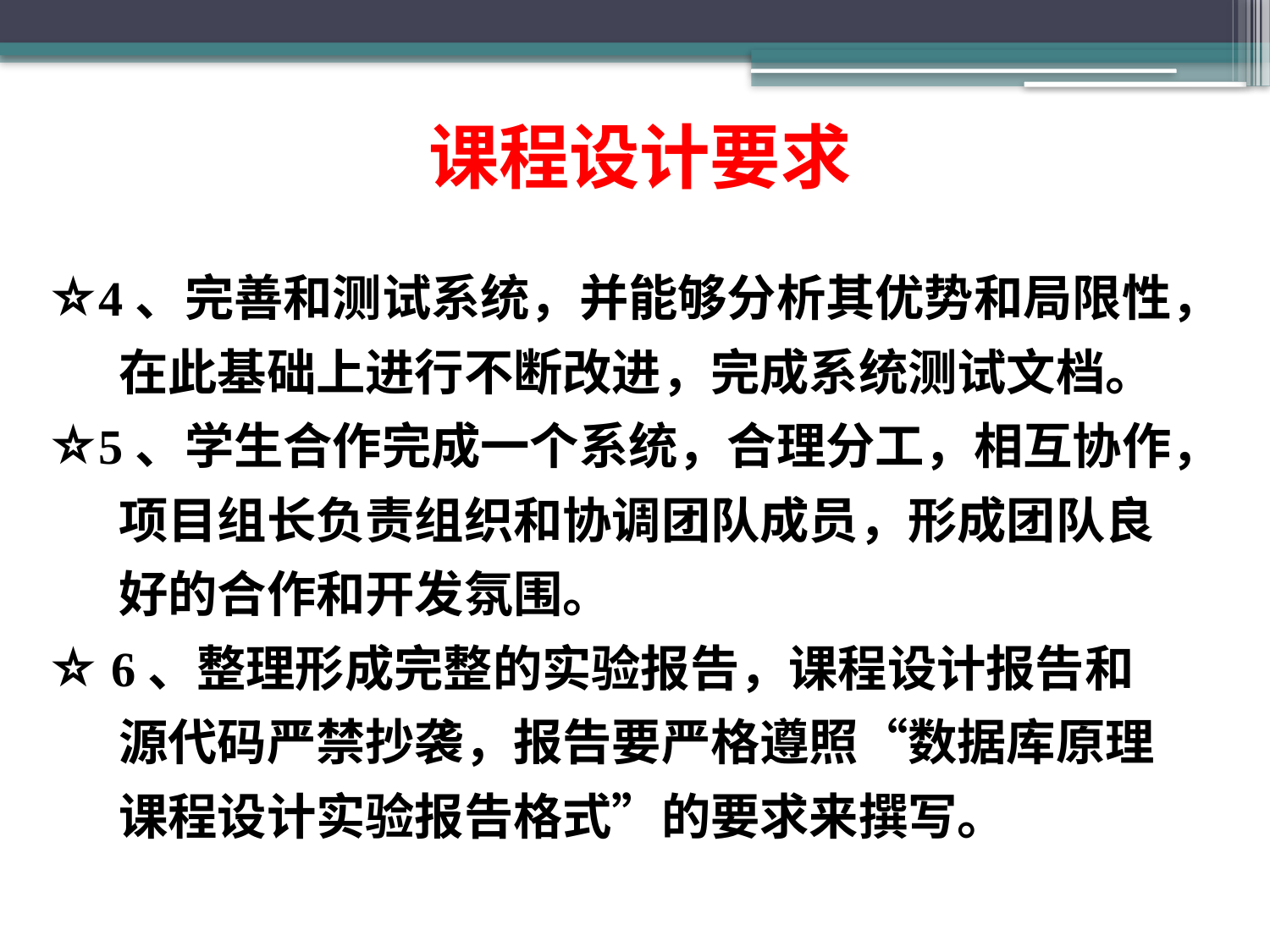

课程设计要求
☆4、完善和测试系统，并能够分析其优势和局限性，在此基础上进行不断改进，完成系统测试文档。
☆5、学生合作完成一个系统，合理分工，相互协作，项目组长负责组织和协调团队成员，形成团队良好的合作和开发氛围。
☆ 6、整理形成完整的实验报告，课程设计报告和源代码严禁抄袭，报告要严格遵照“数据库原理课程设计实验报告格式”的要求来撰写。